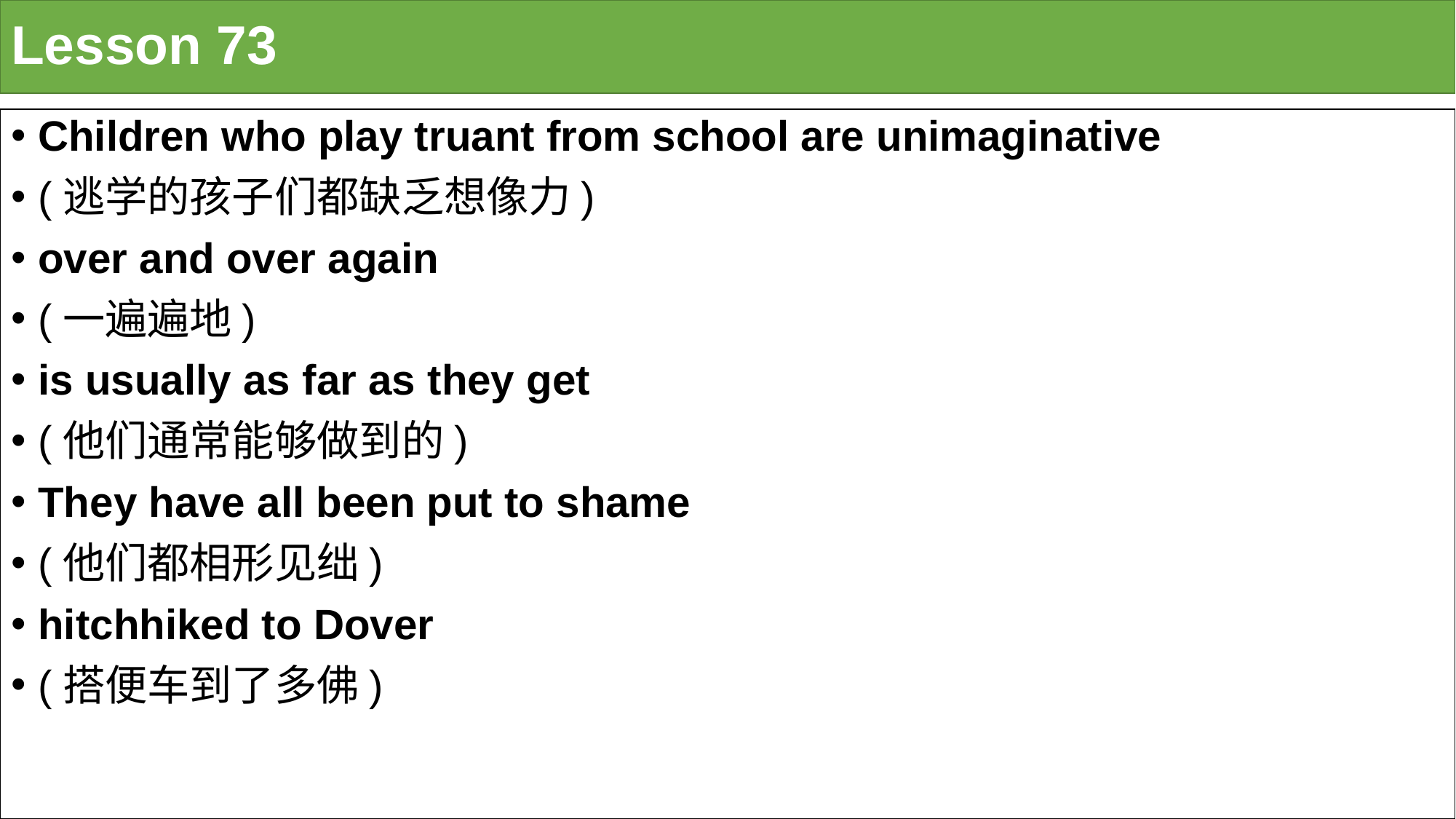

# Lesson 73
Children who play truant from school are unimaginative
(逃学的孩子们都缺乏想像力)
over and over again
(一遍遍地)
is usually as far as they get
(他们通常能够做到的)
They have all been put to shame
(他们都相形见绌)
hitchhiked to Dover
(搭便车到了多佛)